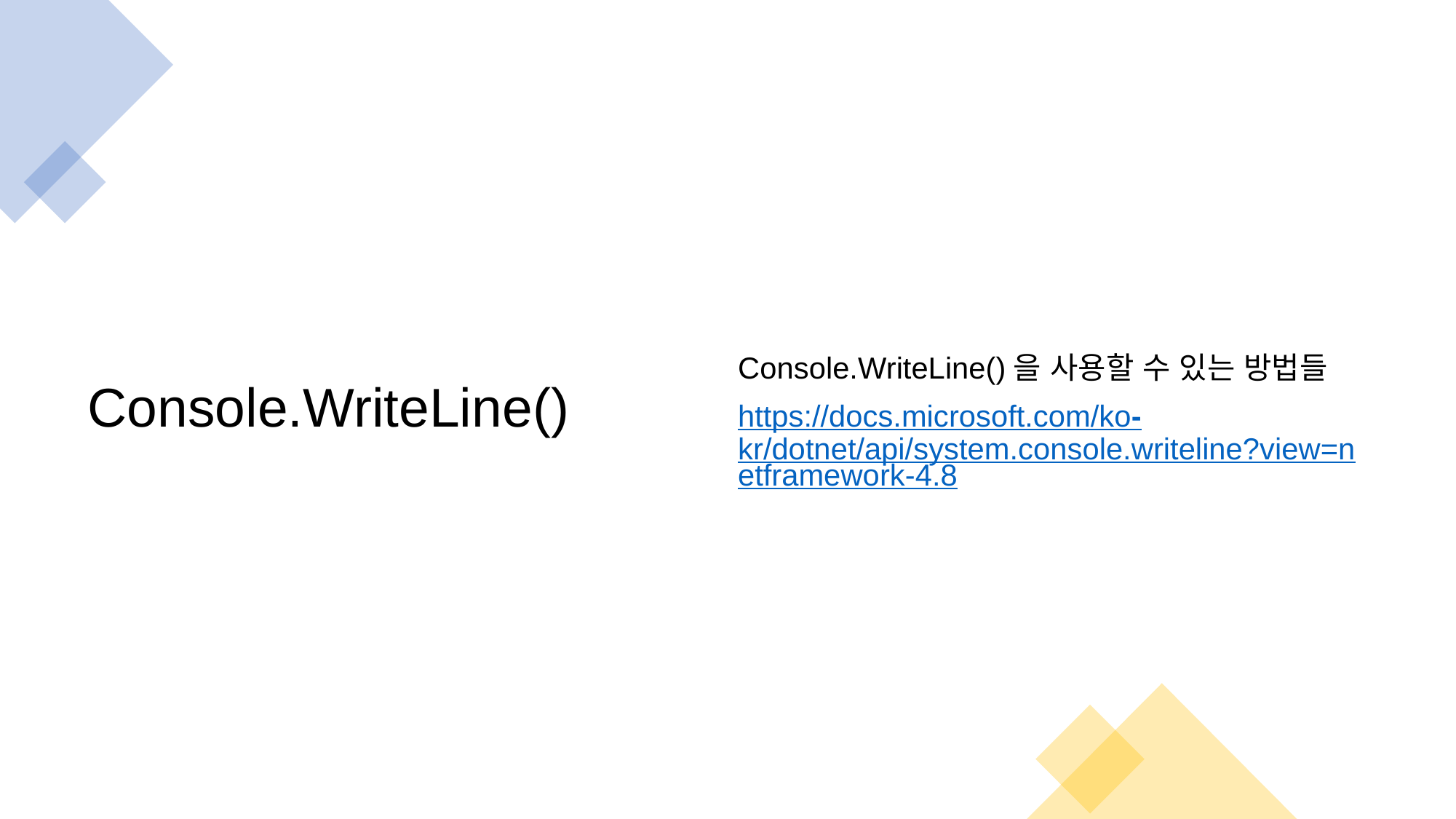

# Console.WriteLine()
Console.WriteLine()을 사용할 수 있는 방법들
https://docs.microsoft.com/ko-kr/dotnet/api/system.console.writeline?view=netframework-4.8